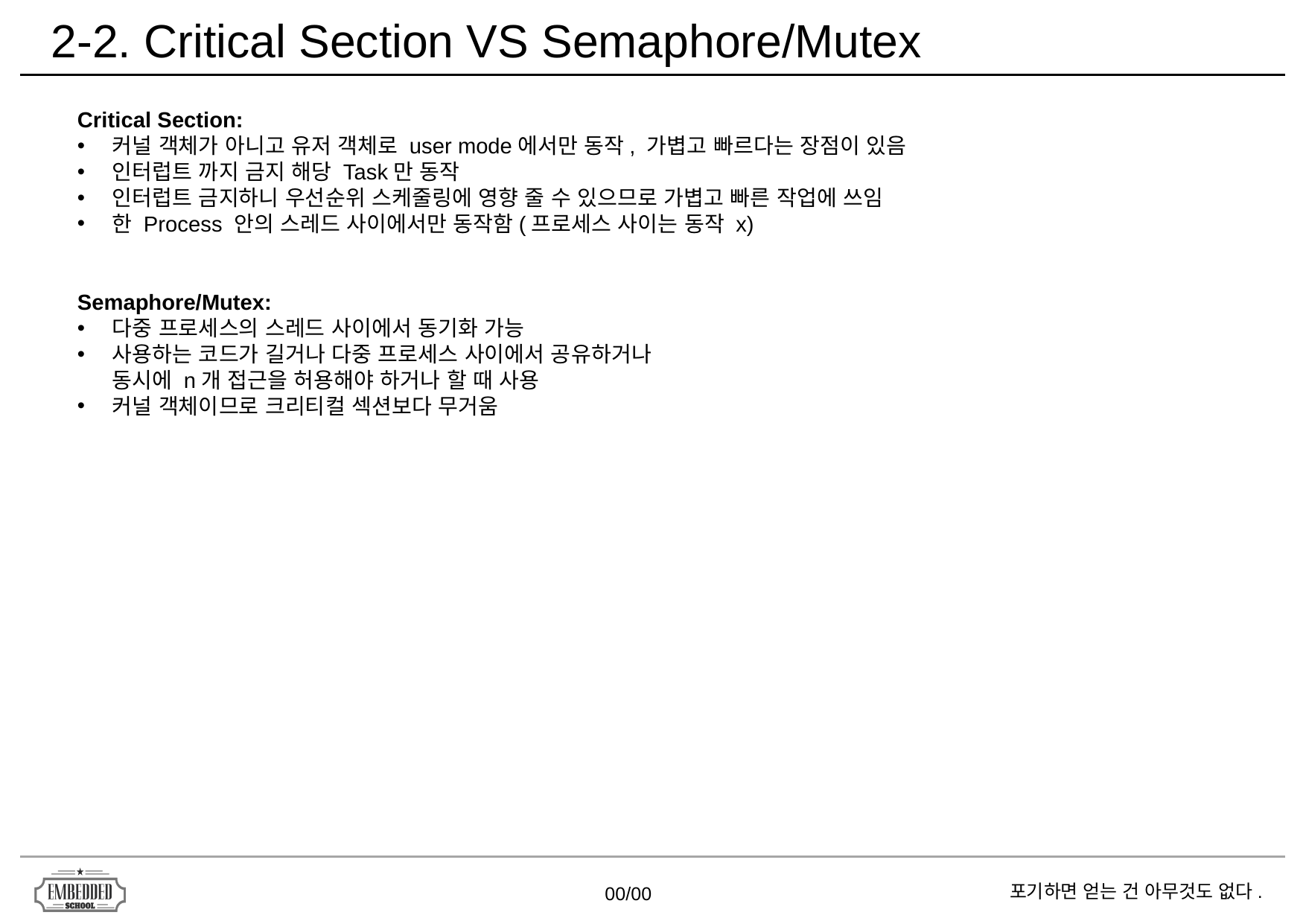

2-2. Critical Section VS Semaphore/Mutex
Critical Section:
커널 객체가 아니고 유저 객체로 user mode에서만 동작, 가볍고 빠르다는 장점이 있음
인터럽트 까지 금지 해당 Task만 동작
인터럽트 금지하니 우선순위 스케줄링에 영향 줄 수 있으므로 가볍고 빠른 작업에 쓰임
한 Process 안의 스레드 사이에서만 동작함(프로세스 사이는 동작 x)

Semaphore/Mutex:
다중 프로세스의 스레드 사이에서 동기화 가능
사용하는 코드가 길거나 다중 프로세스 사이에서 공유하거나
동시에 n개 접근을 허용해야 하거나 할 때 사용
커널 객체이므로 크리티컬 섹션보다 무거움
00/00